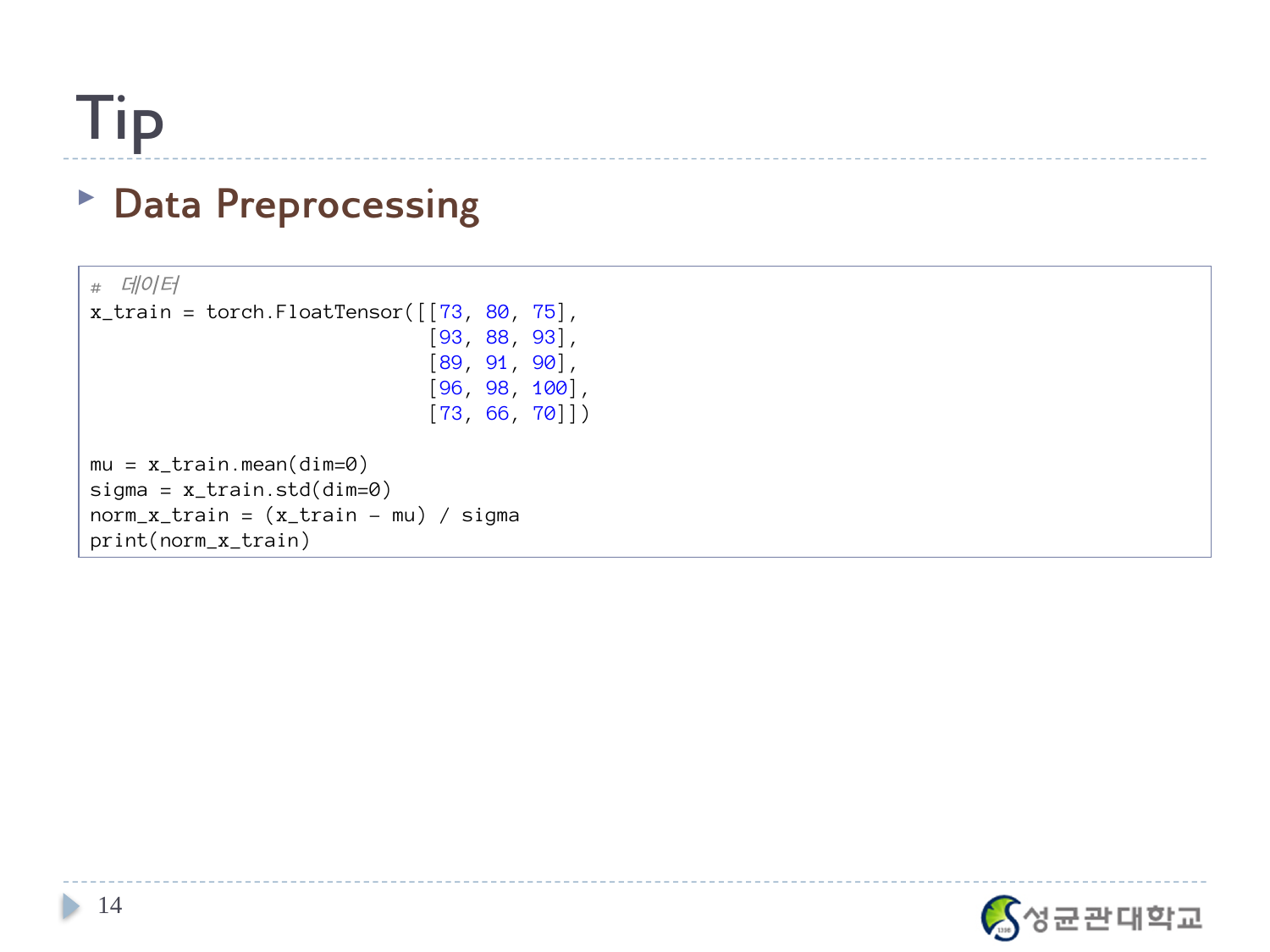

# Tip
Data Preprocessing
# 데이터 x_train = torch.FloatTensor([[73, 80, 75], [93, 88, 93], [89, 91, 90], [96, 98, 100], [73, 66, 70]])
mu = x_train.mean(dim=0)
sigma = x_train.std(dim=0)
norm_x_train = (x_train – mu) / sigma
print(norm_x_train)
14